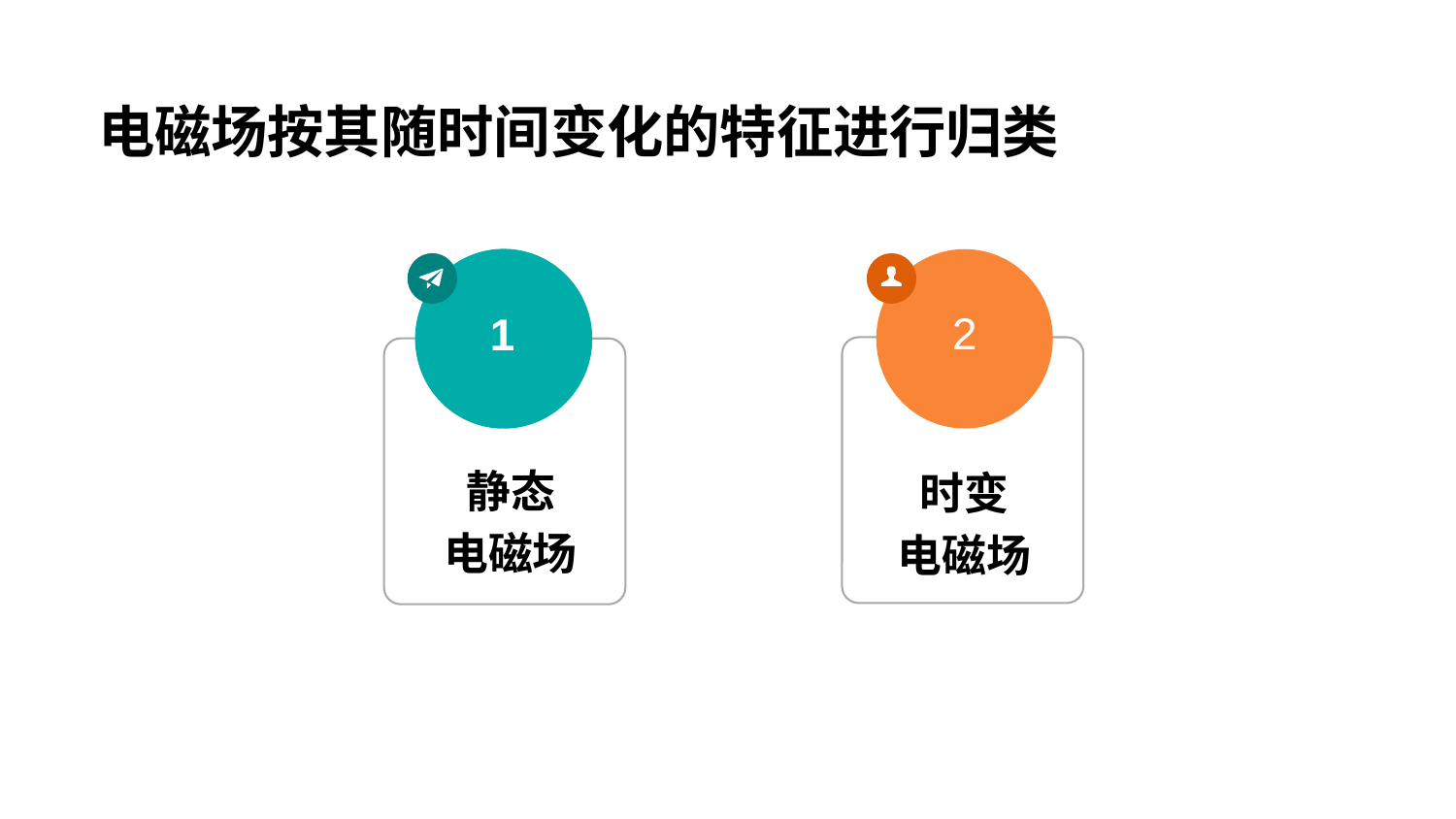

电磁场按其随时间变化的特征进行归类

1

静态
电磁场

2
时变
电磁场